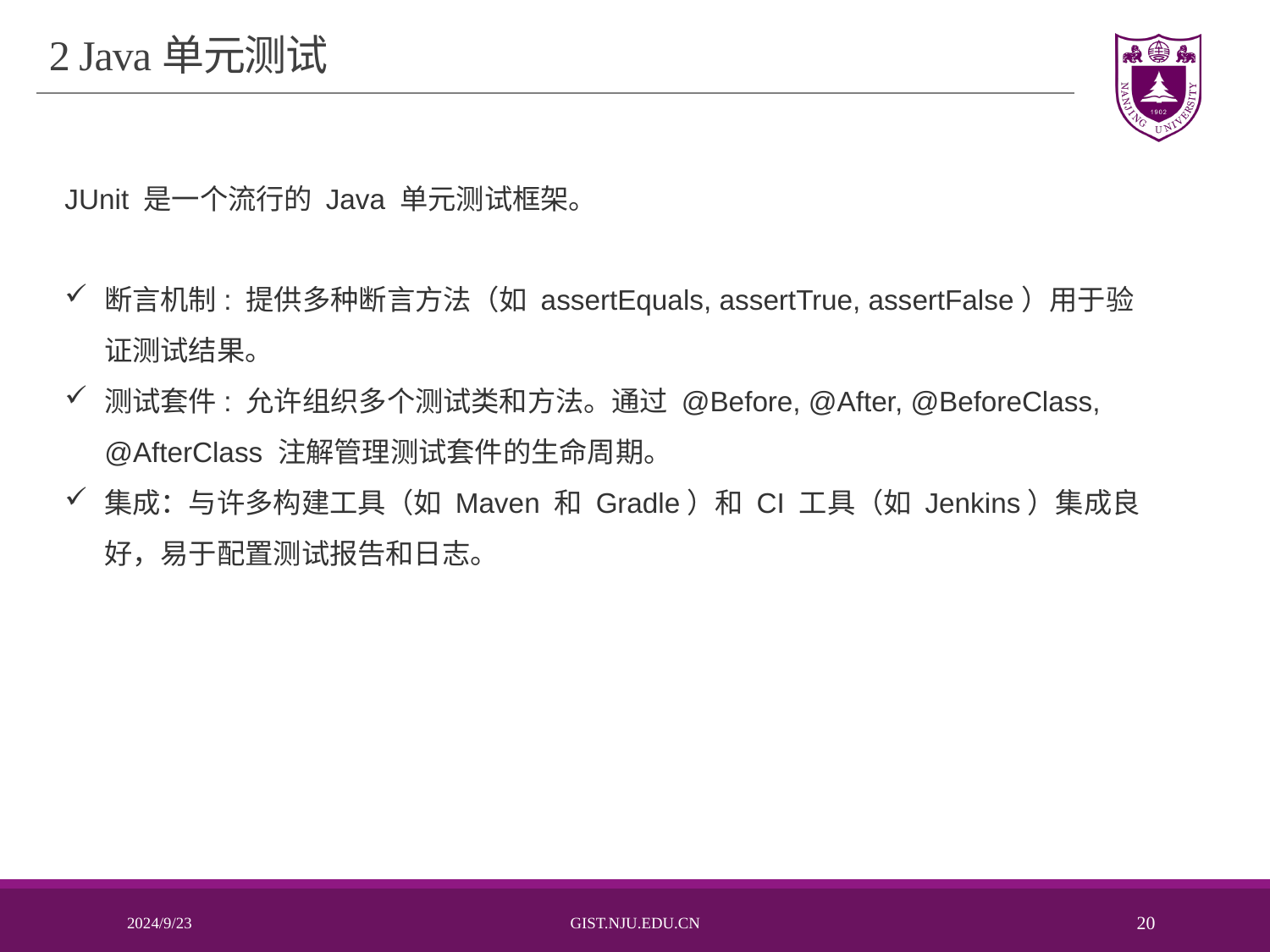

# 2 Java单元测试
JUnit 是一个流行的 Java 单元测试框架。

断言机制: 提供多种断言方法（如 assertEquals, assertTrue, assertFalse）用于验证测试结果。
测试套件: 允许组织多个测试类和方法。通过 @Before, @After, @BeforeClass, @AfterClass 注解管理测试套件的生命周期。
集成：与许多构建工具（如 Maven 和 Gradle）和 CI 工具（如 Jenkins）集成良好，易于配置测试报告和日志。
//测试夹具定义
//测试用例定义
2024/9/23
Gist.nju.edu.cn
20